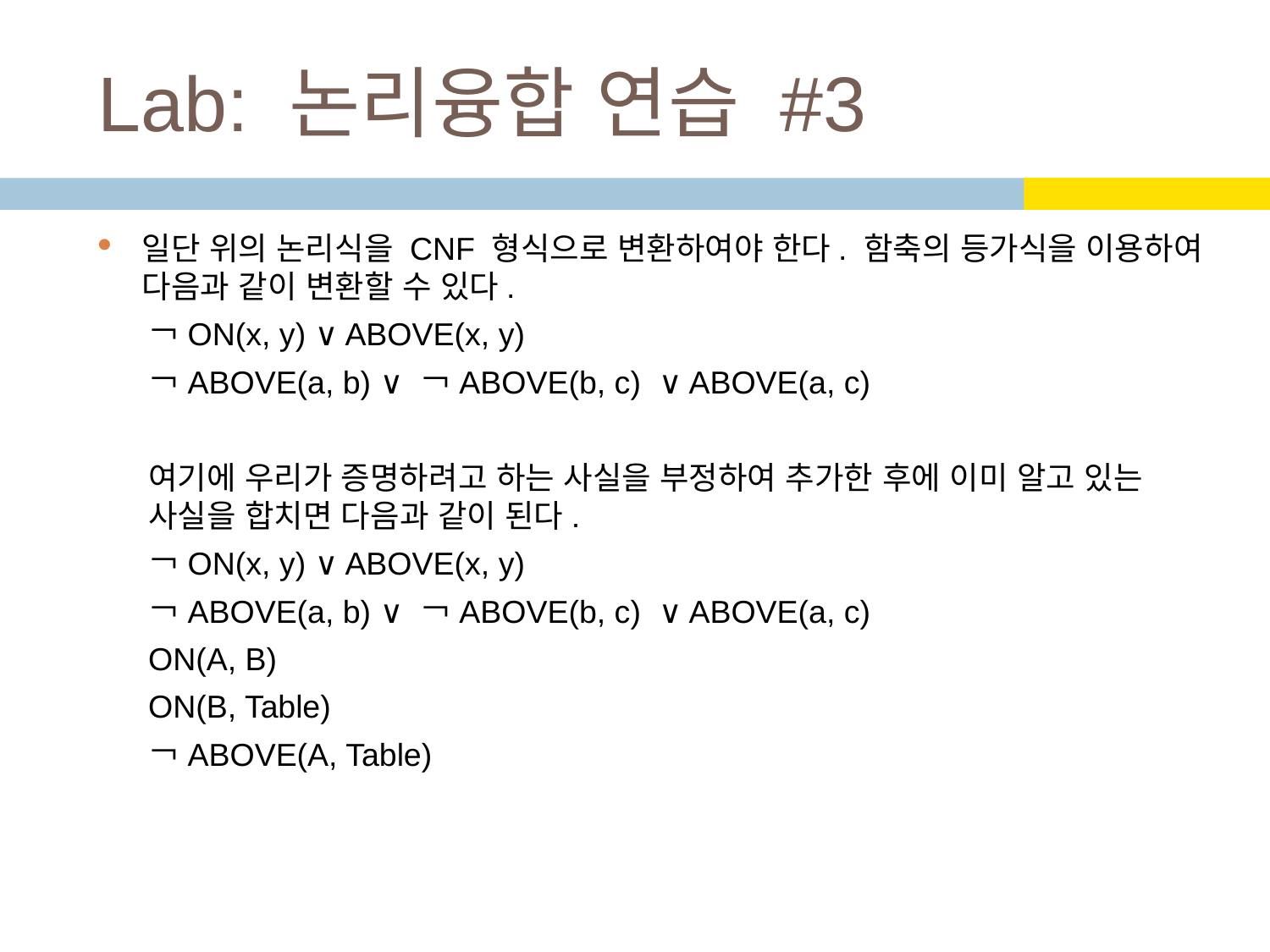

# Lab: 논리융합 연습 #3
일단 위의 논리식을 CNF 형식으로 변환하여야 한다. 함축의 등가식을 이용하여 다음과 같이 변환할 수 있다.
￢ON(x, y) ∨ ABOVE(x, y)
￢ABOVE(a, b) ∨ ￢ABOVE(b, c)  ∨ ABOVE(a, c)

여기에 우리가 증명하려고 하는 사실을 부정하여 추가한 후에 이미 알고 있는 사실을 합치면 다음과 같이 된다.
￢ON(x, y) ∨ ABOVE(x, y)
￢ABOVE(a, b) ∨ ￢ABOVE(b, c)  ∨ ABOVE(a, c)
ON(A, B)
ON(B, Table)
￢ABOVE(A, Table)